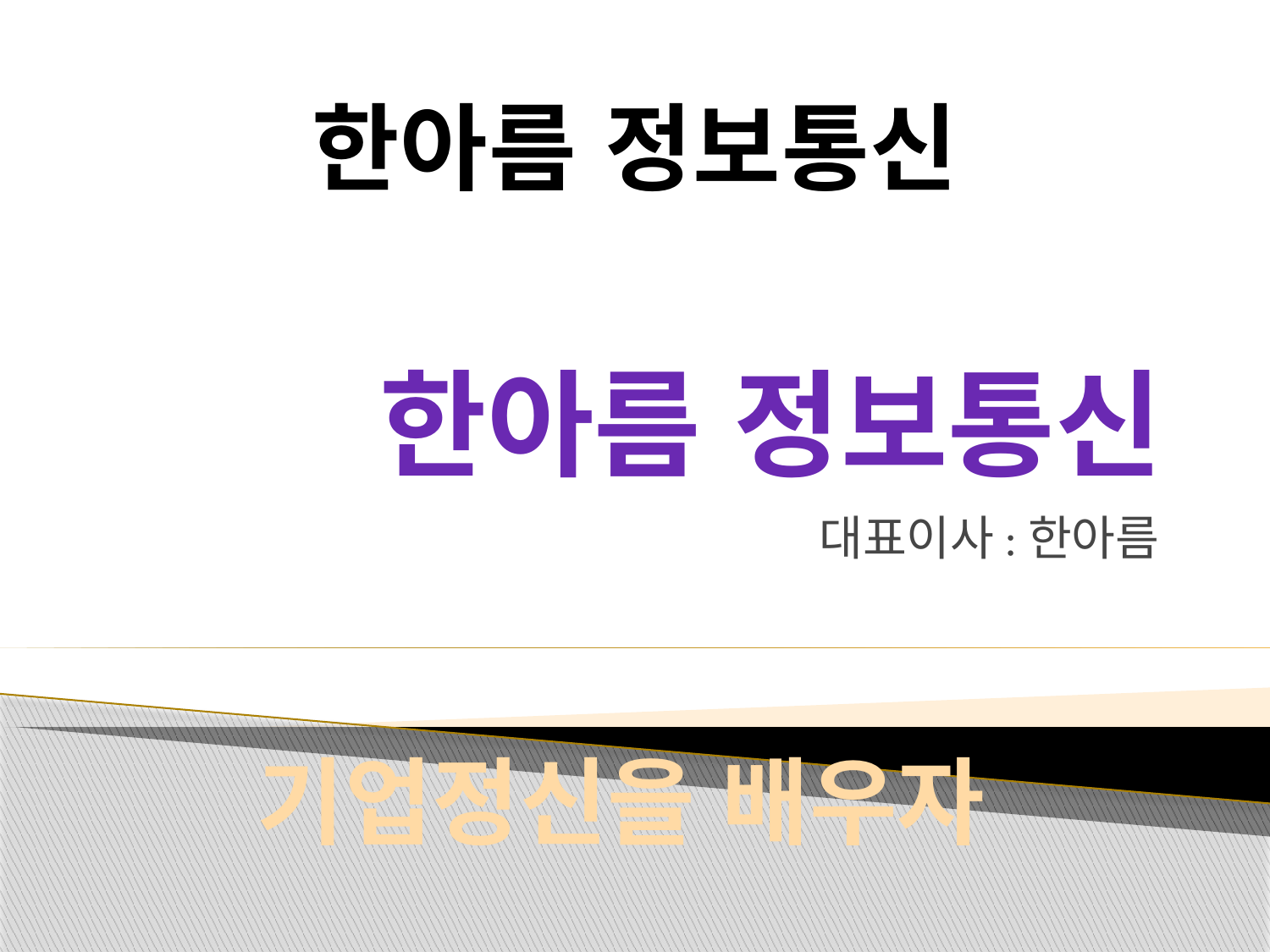

한아름 정보통신
# 한아름 정보통신
대표이사:한아름
기업정신을 배우자